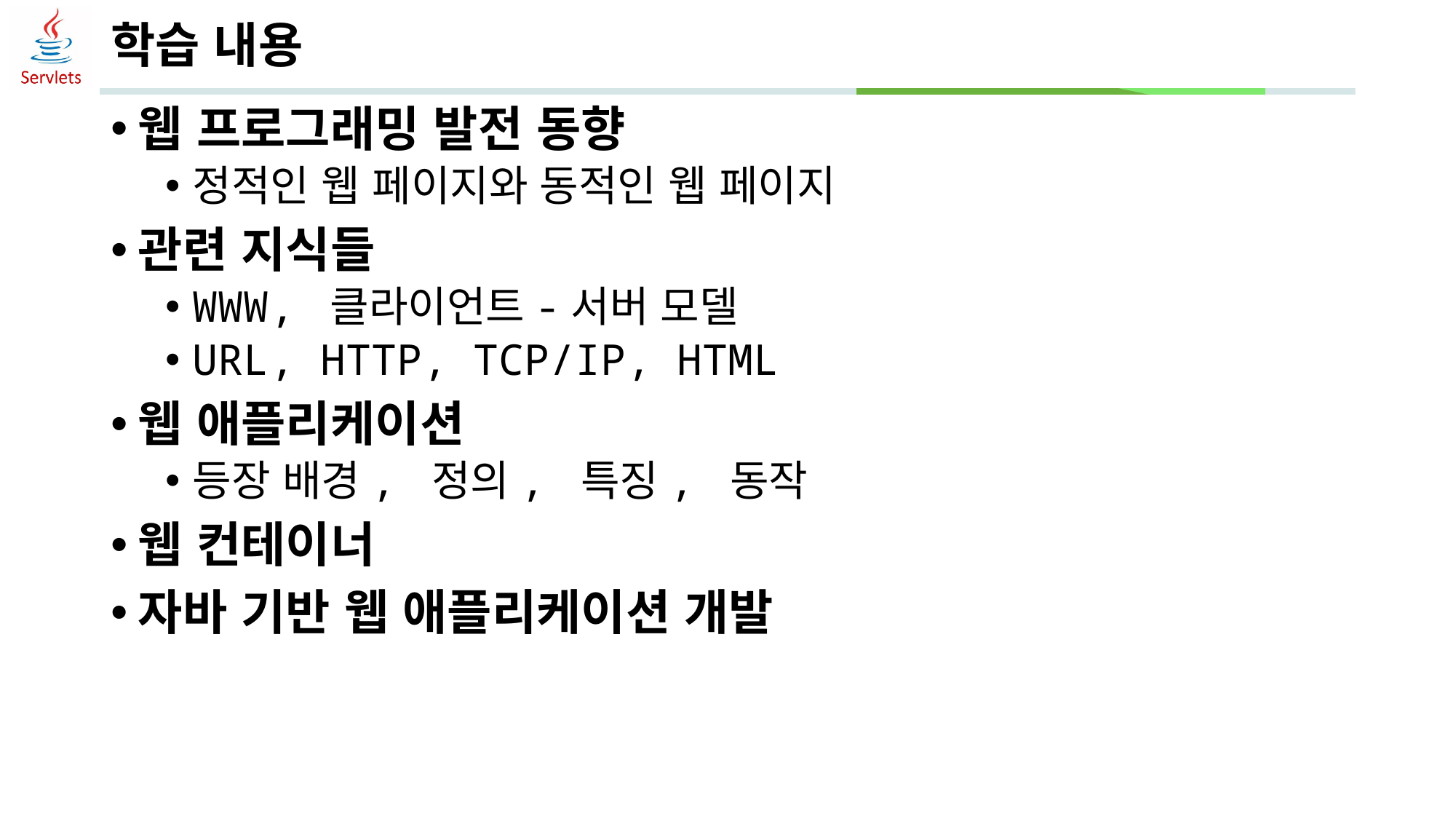

# 학습 내용
웹 프로그래밍 발전 동향
정적인 웹 페이지와 동적인 웹 페이지
관련 지식들
WWW, 클라이언트-서버 모델
URL, HTTP, TCP/IP, HTML
웹 애플리케이션
등장 배경, 정의, 특징, 동작
웹 컨테이너
자바 기반 웹 애플리케이션 개발